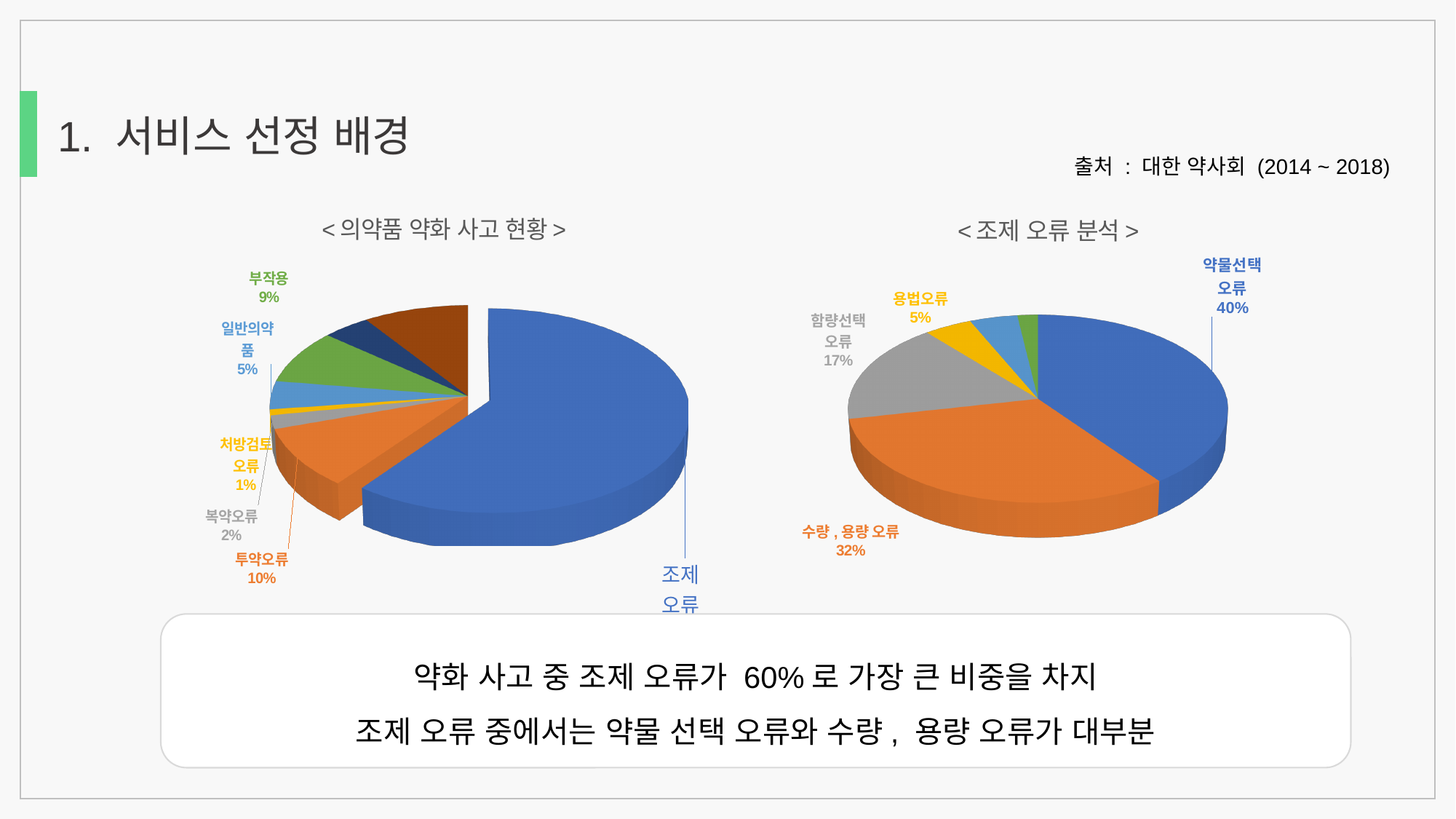

1. 서비스 선정 배경

[unsupported chart]

[unsupported chart]

출처 : 대한 약사회 (2014 ~ 2018)

약화 사고 중 조제 오류가 60%로 가장 큰 비중을 차지
조제 오류 중에서는 약물 선택 오류와 수량, 용량 오류가 대부분